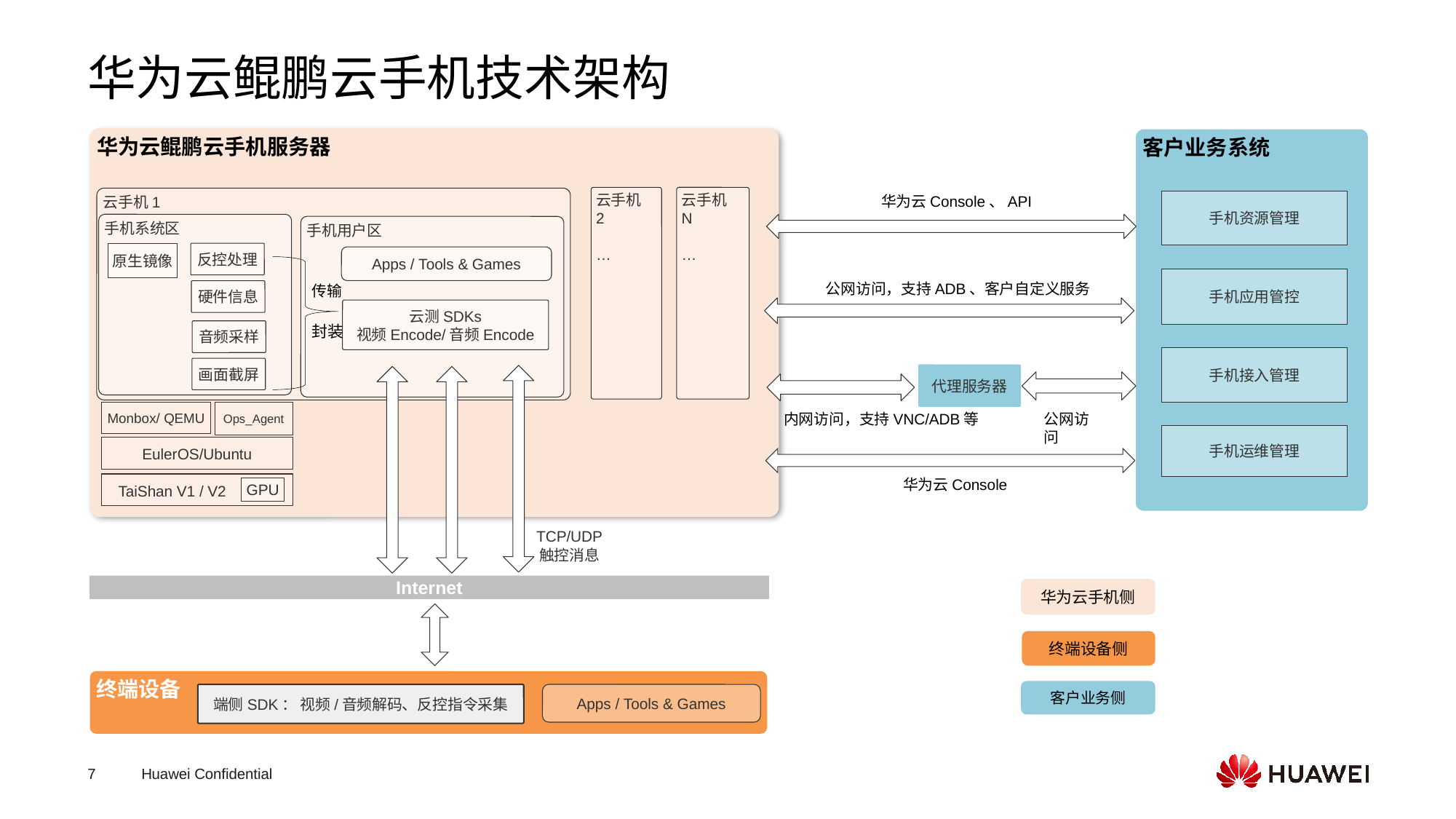

# 华为云鲲鹏云手机技术架构

华为云鲲鹏云手机服务器
客户业务系统
华为云Console、API
云手机 2

…
云手机 N

…
云手机1
手机资源管理
手机系统区
手机用户区
反控处理
原生镜像
Apps / Tools & Games

手机应用管控
公网访问，支持ADB、客户自定义服务
传输
硬件信息
云测SDKs
视频Encode/音频Encode

封装

音频采样

手机接入管理
画面截屏
代理服务器

Monbox/ QEMU
Ops_Agent
内网访问，支持VNC/ADB等
公网访问

手机运维管理
EulerOS/Ubuntu
华为云Console

GPU
TaiShan V1 / V2
TCP/UDP
触控消息
Internet
华为云手机侧

终端设备侧
终端设备
客户业务侧
Apps / Tools & Games
端侧SDK： 视频/音频解码、反控指令采集